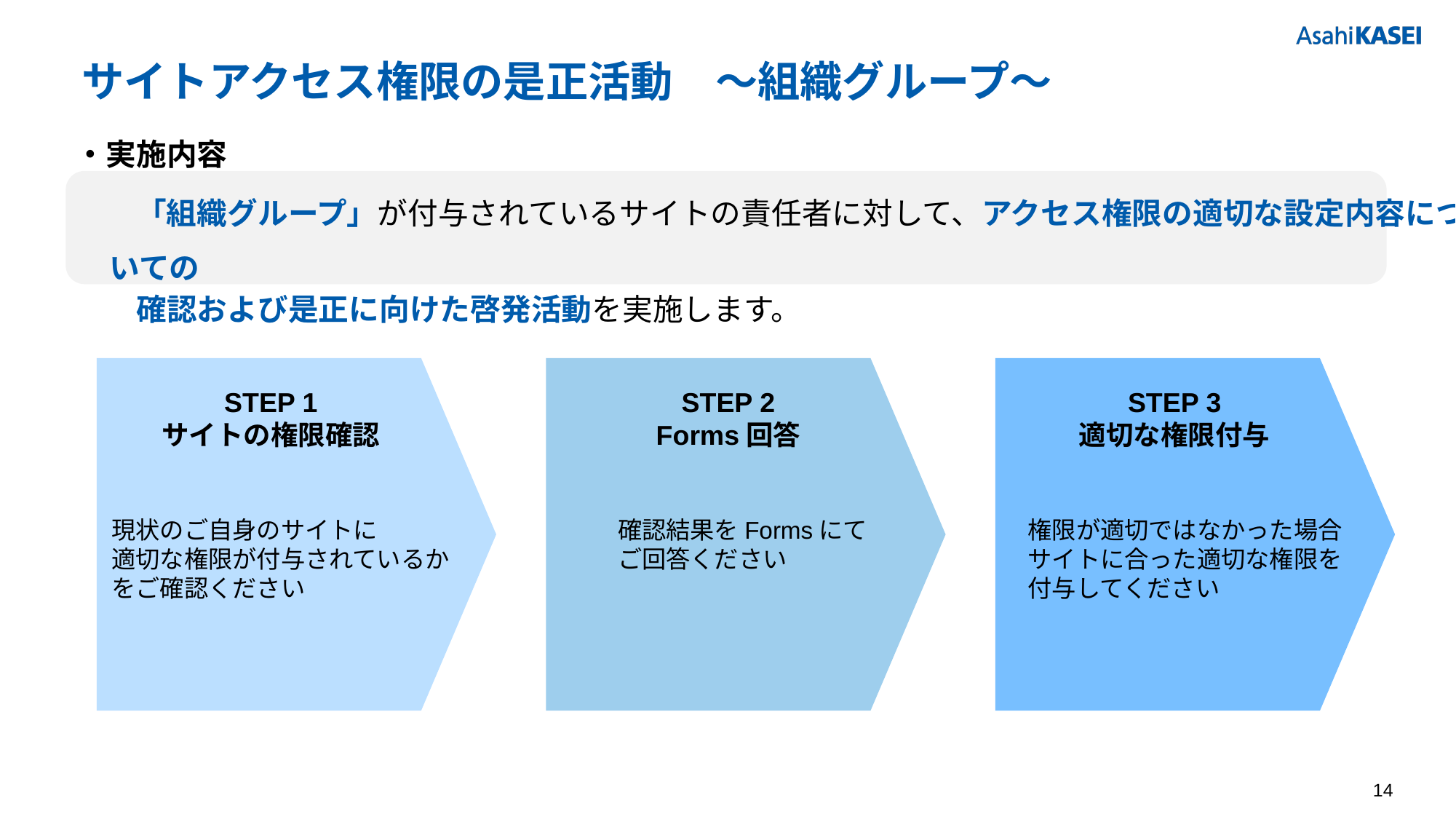

# サイトアクセス権限の是正活動　～組織グループ～
・実施内容
　　「組織グループ」が付与されているサイトの責任者に対して、アクセス権限の適切な設定内容についての
　　確認および是正に向けた啓発活動を実施します。

STEP 1
サイトの権限確認
STEP 2
Forms回答
STEP 3
適切な権限付与
現状のご自身のサイトに
適切な権限が付与されているかをご確認ください
確認結果をFormsにて
ご回答ください
権限が適切ではなかった場合
サイトに合った適切な権限を
付与してください
14